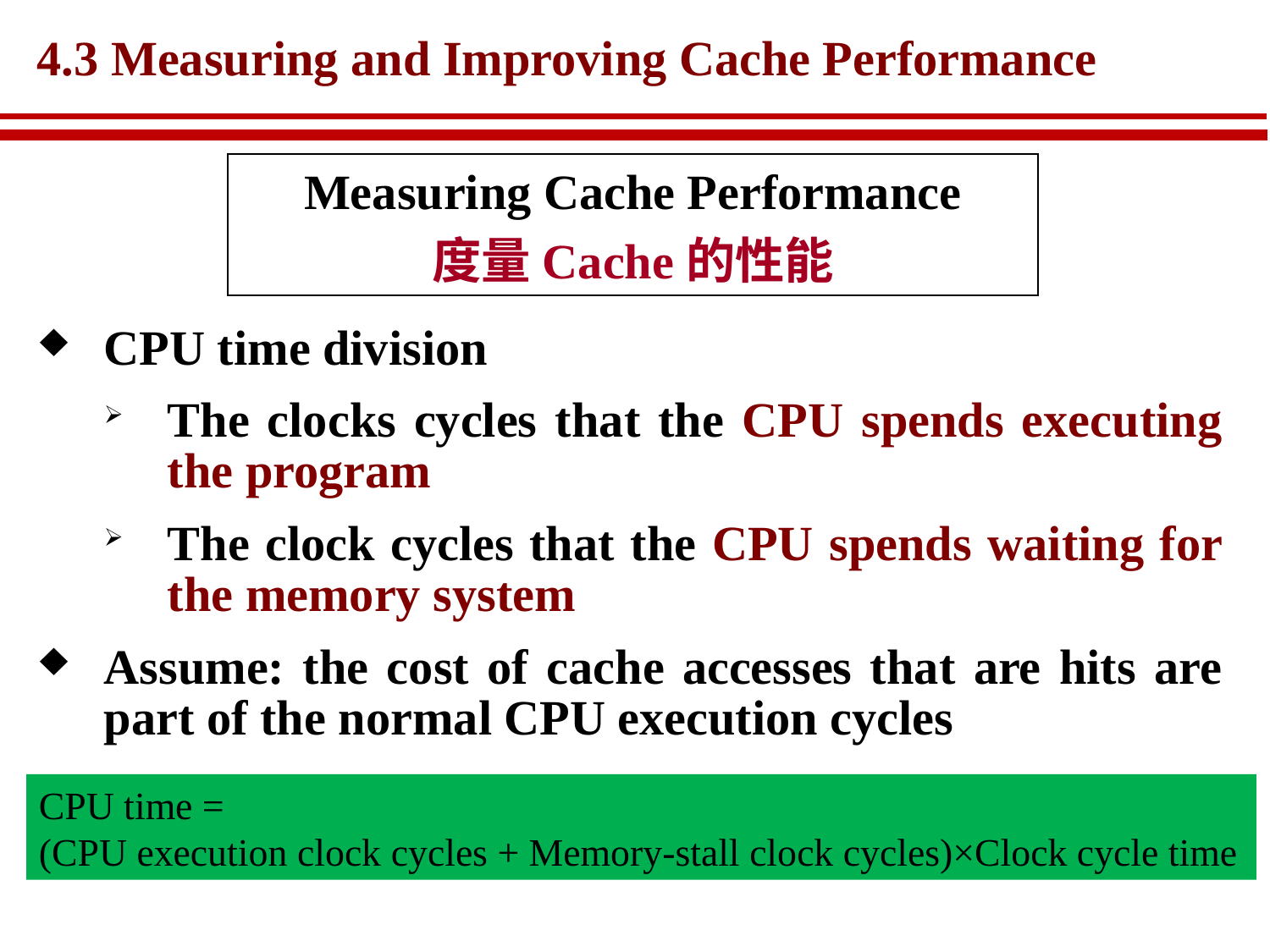

# 4.3 Measuring and Improving Cache Performance
Measuring Cache Performance
度量Cache的性能
CPU time division
The clocks cycles that the CPU spends executing the program
The clock cycles that the CPU spends waiting for the memory system
Assume: the cost of cache accesses that are hits are part of the normal CPU execution cycles
CPU time =
(CPU execution clock cycles + Memory-stall clock cycles)×Clock cycle time